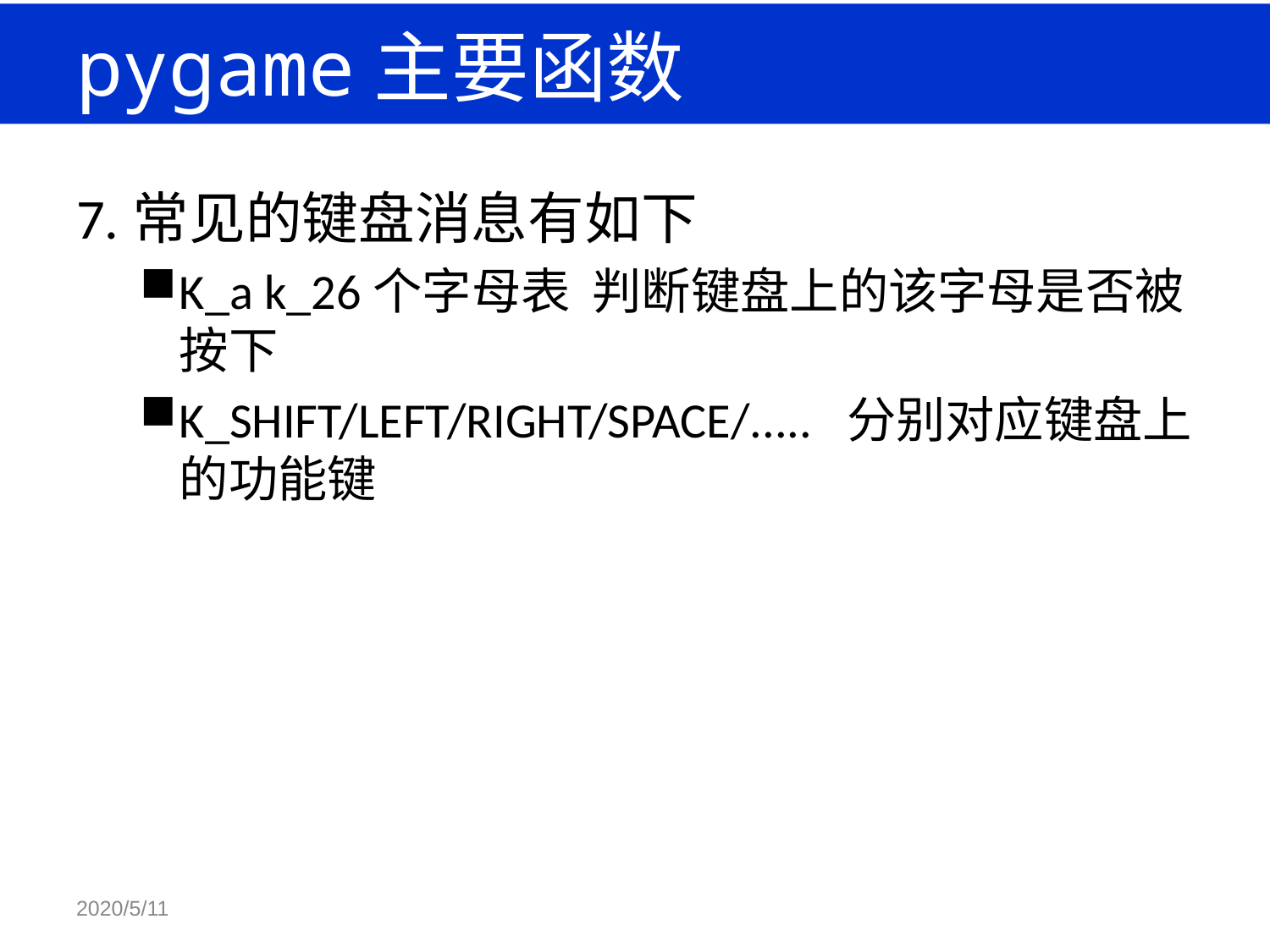

# pygame主要函数
7.常见的键盘消息有如下
K_a k_26个字母表  判断键盘上的该字母是否被按下
K_SHIFT/LEFT/RIGHT/SPACE/.....  分别对应键盘上的功能键

2020/5/11